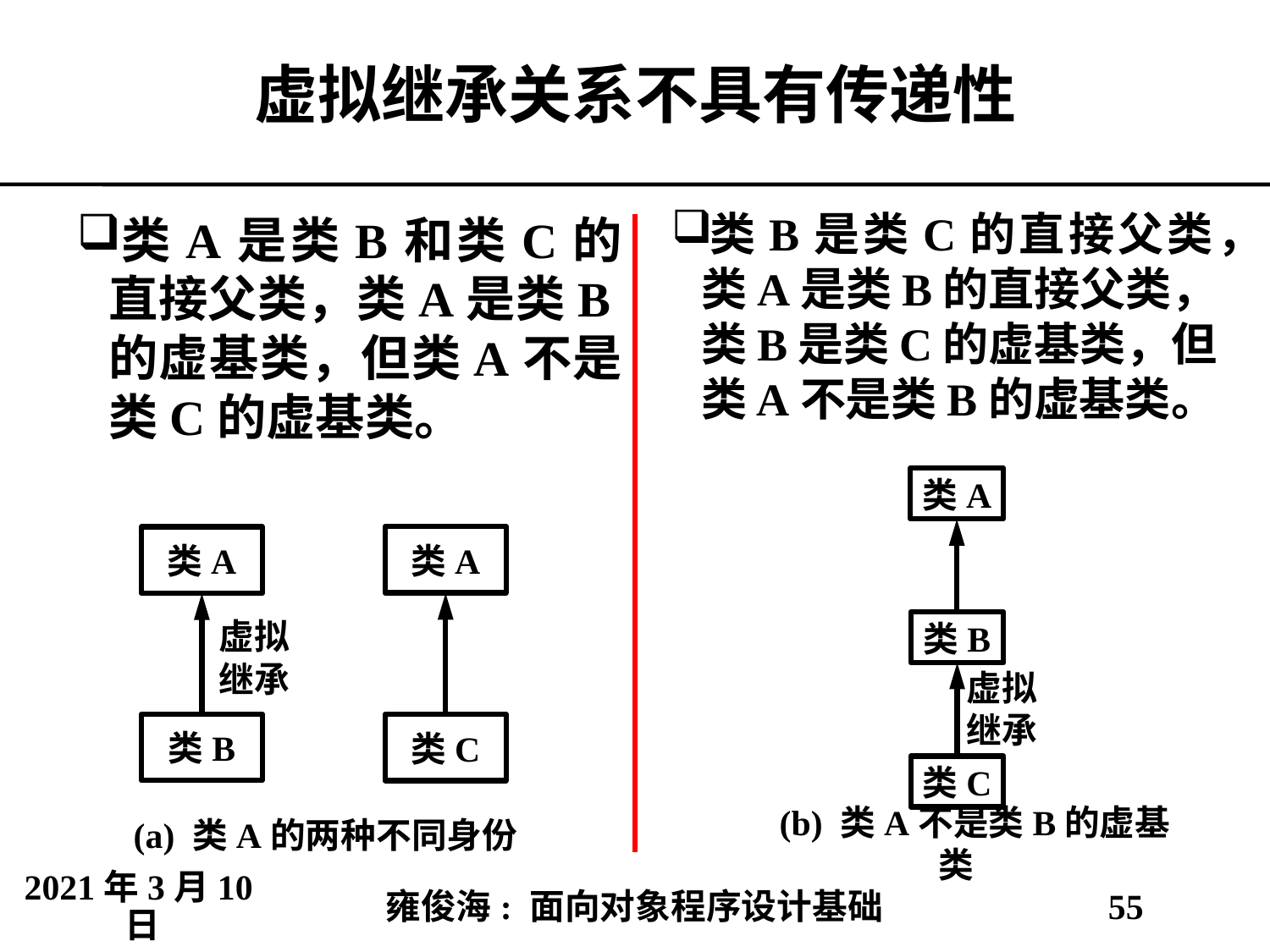

# 虚拟继承关系不具有传递性

类B是类C的直接父类，类A是类B的直接父类，类B是类C的虚基类，但类A不是类B的虚基类。
类A是类B和类C的直接父类，类A是类B的虚基类，但类A不是类C的虚基类。
类A
类A
类A
虚拟
继承
类B
虚拟
继承
类B
类C
类C
(a) 类A的两种不同身份
(b) 类A不是类B的虚基类
2021年3月10日
雍俊海: 面向对象程序设计基础
55